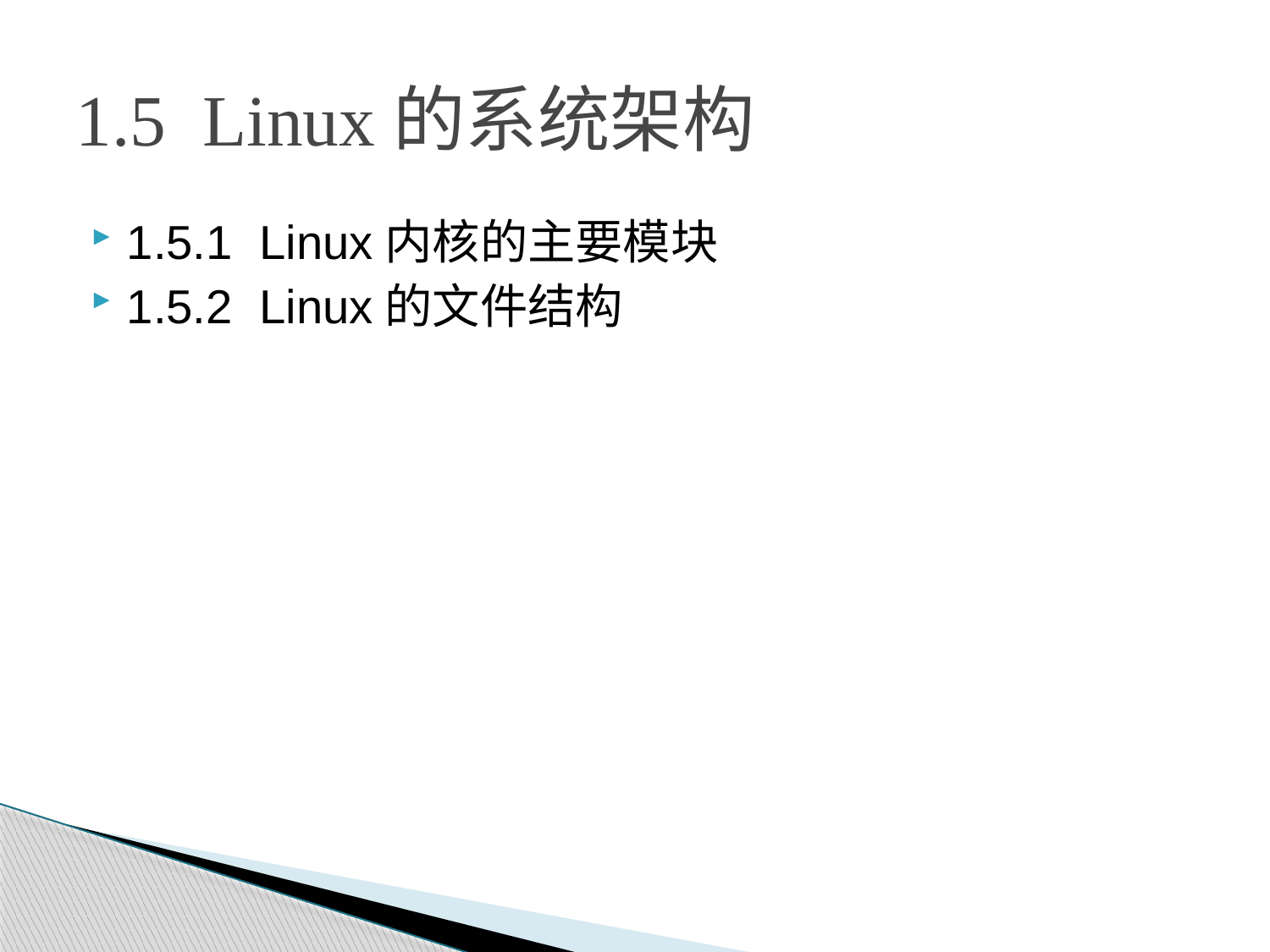

# 1.5  Linux的系统架构
1.5.1  Linux内核的主要模块
1.5.2  Linux的文件结构